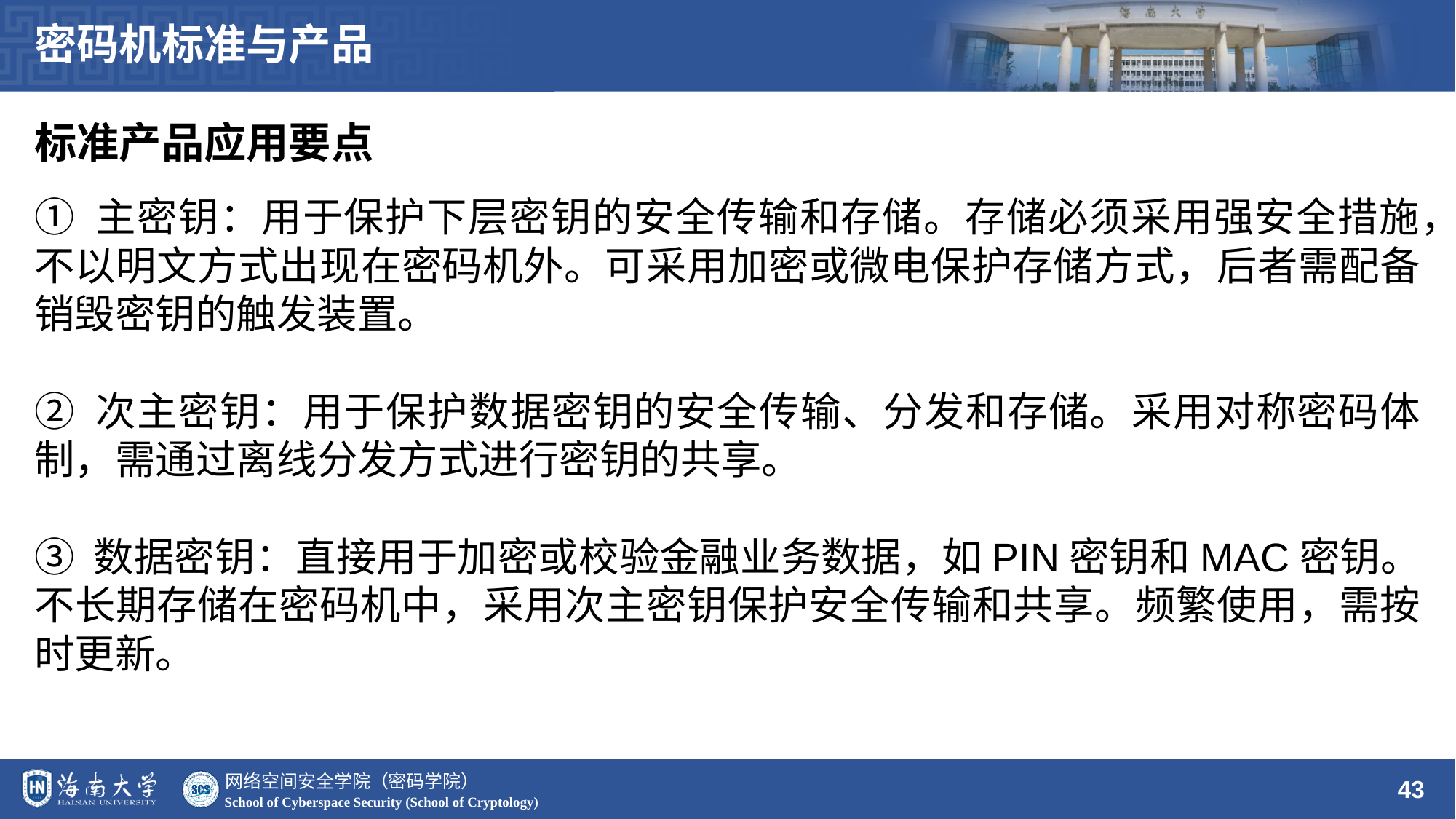

密码机标准与产品
标准产品应用要点
① 主密钥：用于保护下层密钥的安全传输和存储。存储必须采用强安全措施，不以明文方式出现在密码机外。可采用加密或微电保护存储方式，后者需配备销毁密钥的触发装置。

② 次主密钥：用于保护数据密钥的安全传输、分发和存储。采用对称密码体制，需通过离线分发方式进行密钥的共享。

③ 数据密钥：直接用于加密或校验金融业务数据，如PIN密钥和MAC密钥。不长期存储在密码机中，采用次主密钥保护安全传输和共享。频繁使用，需按时更新。
43